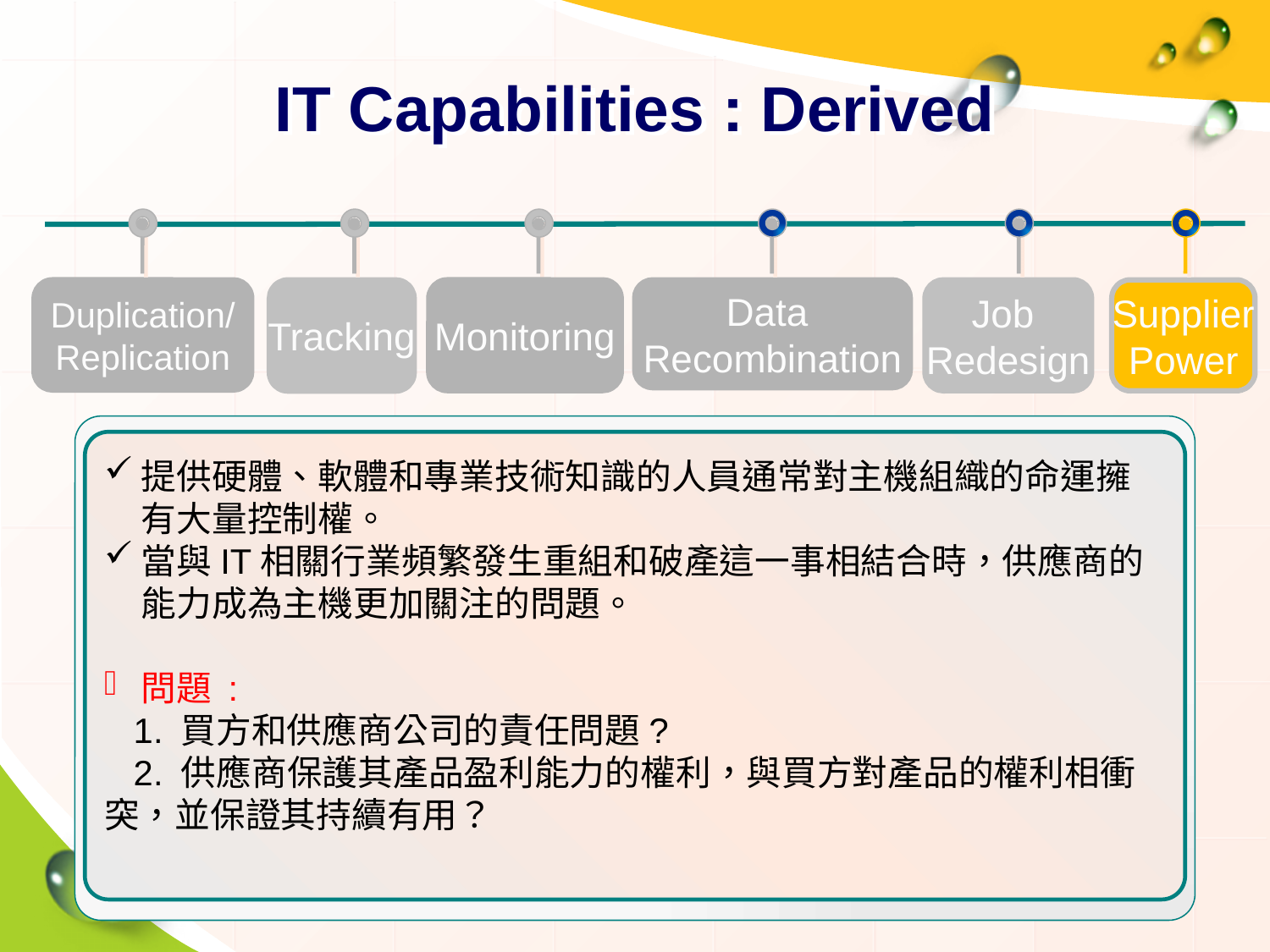

# IT Capabilities : Derived

Duplication/
Replication
Tracking
Monitoring
Data
Recombination
Job
Redesign
Supplier
Power

提供硬體、軟體和專業技術知識的人員通常對主機組織的命運擁有大量控制權。
當與IT相關行業頻繁發生重組和破產這一事相結合時，供應商的能力成為主機更加關注的問題。

問題 :
   1. 買方和供應商公司的責任問題?
   2. 供應商保護其產品盈利能力的權利，與買方對產品的權利相衝突，並保證其持續有用？